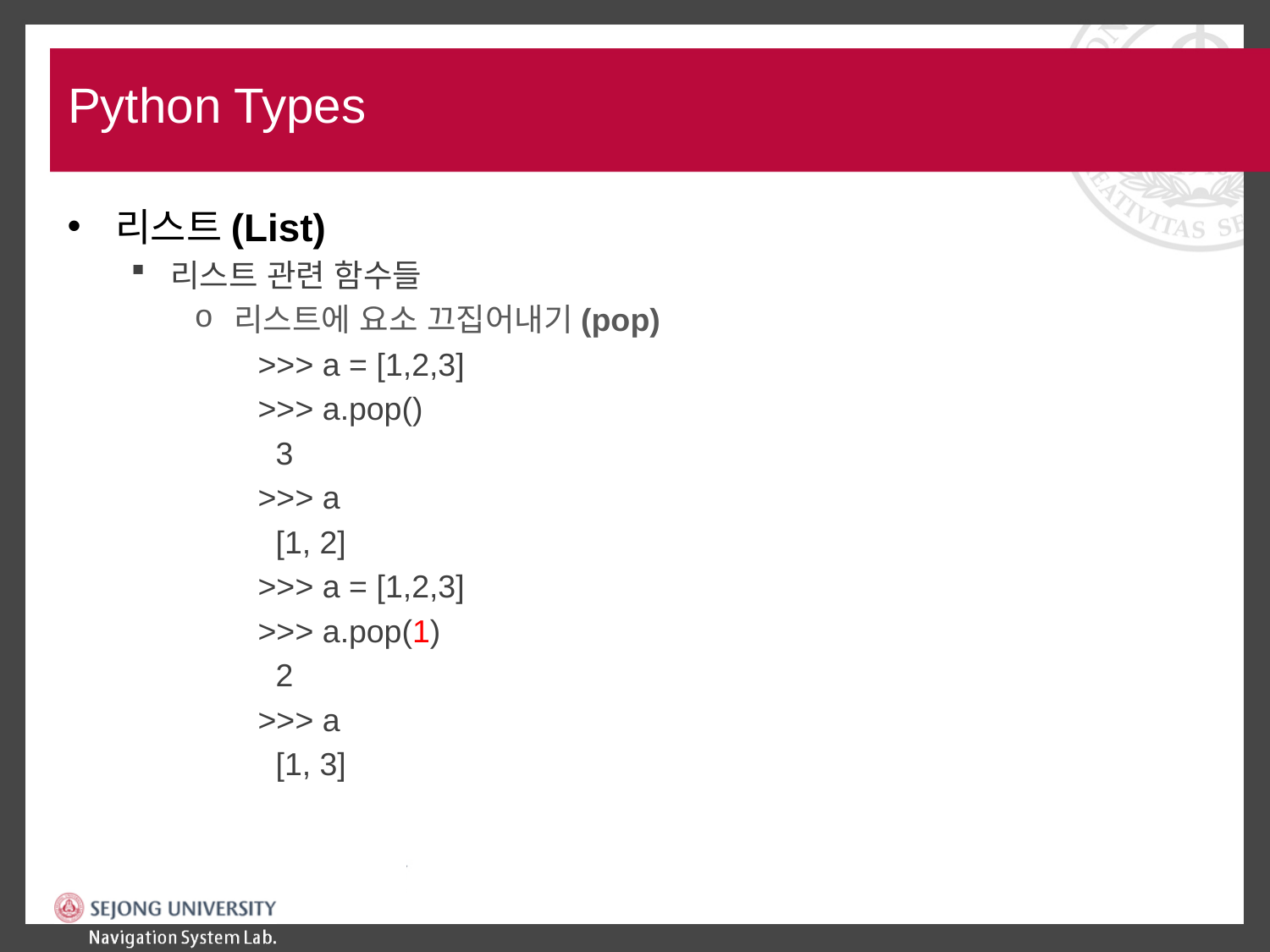

# Python Types
리스트(List)
리스트 관련 함수들
리스트에 요소 끄집어내기(pop)
>>> a = [1,2,3]
>>> a.pop()
  3
>>> a
  [1, 2]
>>> a = [1,2,3]
>>> a.pop(1)
  2
>>> a
  [1, 3]